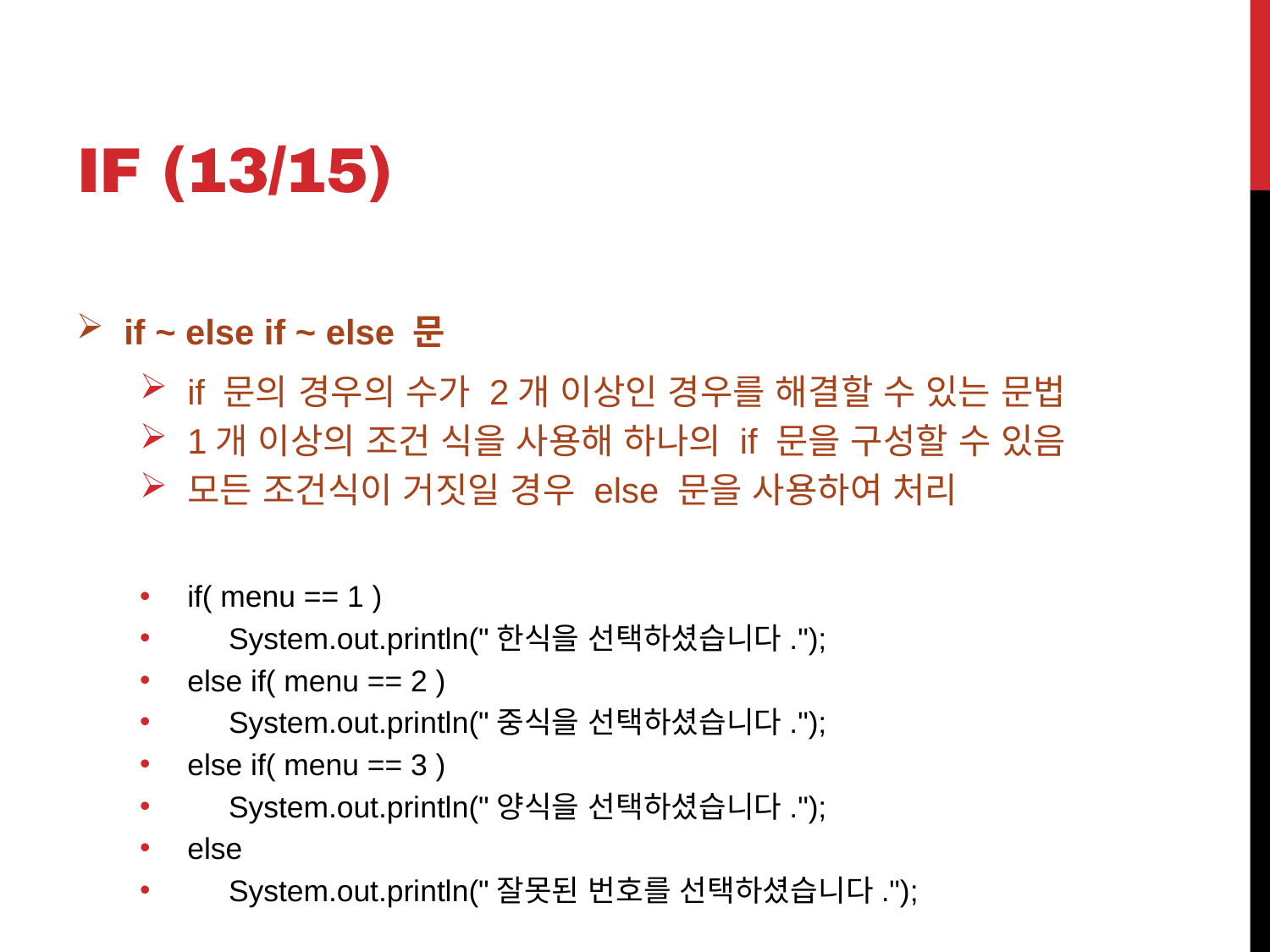

# if (13/15)

if ~ else if ~ else 문
if 문의 경우의 수가 2개 이상인 경우를 해결할 수 있는 문법
1개 이상의 조건 식을 사용해 하나의 if 문을 구성할 수 있음
모든 조건식이 거짓일 경우 else 문을 사용하여 처리

if( menu == 1 )
     System.out.println("한식을 선택하셨습니다.");
else if( menu == 2 )
     System.out.println("중식을 선택하셨습니다.");
else if( menu == 3 )
     System.out.println("양식을 선택하셨습니다.");
else
     System.out.println("잘못된 번호를 선택하셨습니다.");